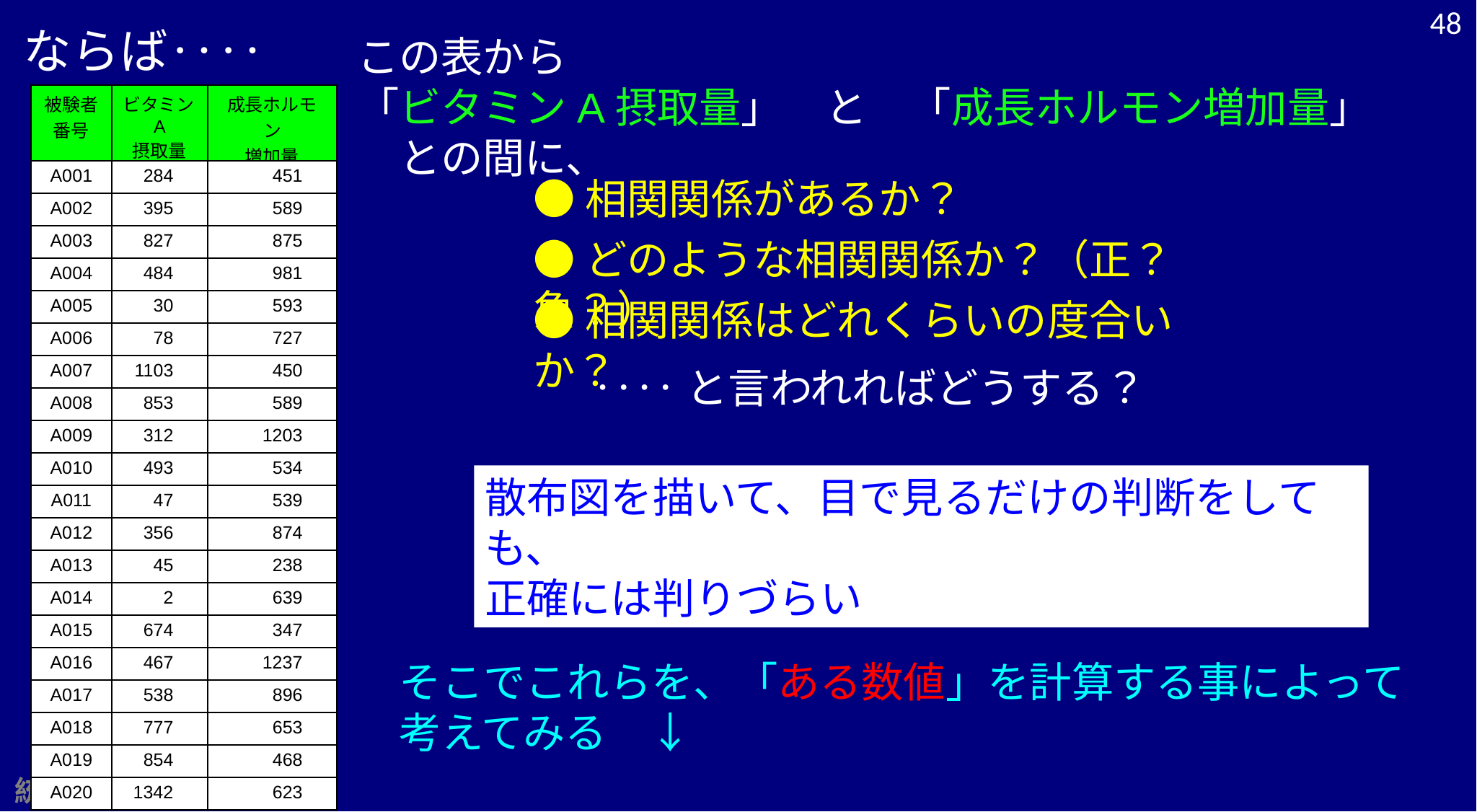

48
ならば‥‥
この表から
「ビタミンA摂取量」　と　「成長ホルモン増加量」　との間に、
| 被験者 番号 | ビタミンA 摂取量 | 成長ホルモン 増加量 |
| --- | --- | --- |
| A001 | 284 | 451 |
| A002 | 395 | 589 |
| A003 | 827 | 875 |
| A004 | 484 | 981 |
| A005 | 30 | 593 |
| A006 | 78 | 727 |
| A007 | 1103 | 450 |
| A008 | 853 | 589 |
| A009 | 312 | 1203 |
| A010 | 493 | 534 |
| A011 | 47 | 539 |
| A012 | 356 | 874 |
| A013 | 45 | 238 |
| A014 | 2 | 639 |
| A015 | 674 | 347 |
| A016 | 467 | 1237 |
| A017 | 538 | 896 |
| A018 | 777 | 653 |
| A019 | 854 | 468 |
| A020 | 1342 | 623 |
●相関関係があるか？
●どのような相関関係か？（正？負？）
●相関関係はどれくらいの度合いか？
‥‥と言われればどうする？
散布図を描いて、目で見るだけの判断をしても、
正確には判りづらい
そこでこれらを、「ある数値」を計算する事によって
考えてみる　↓
統計学　酒井辰也